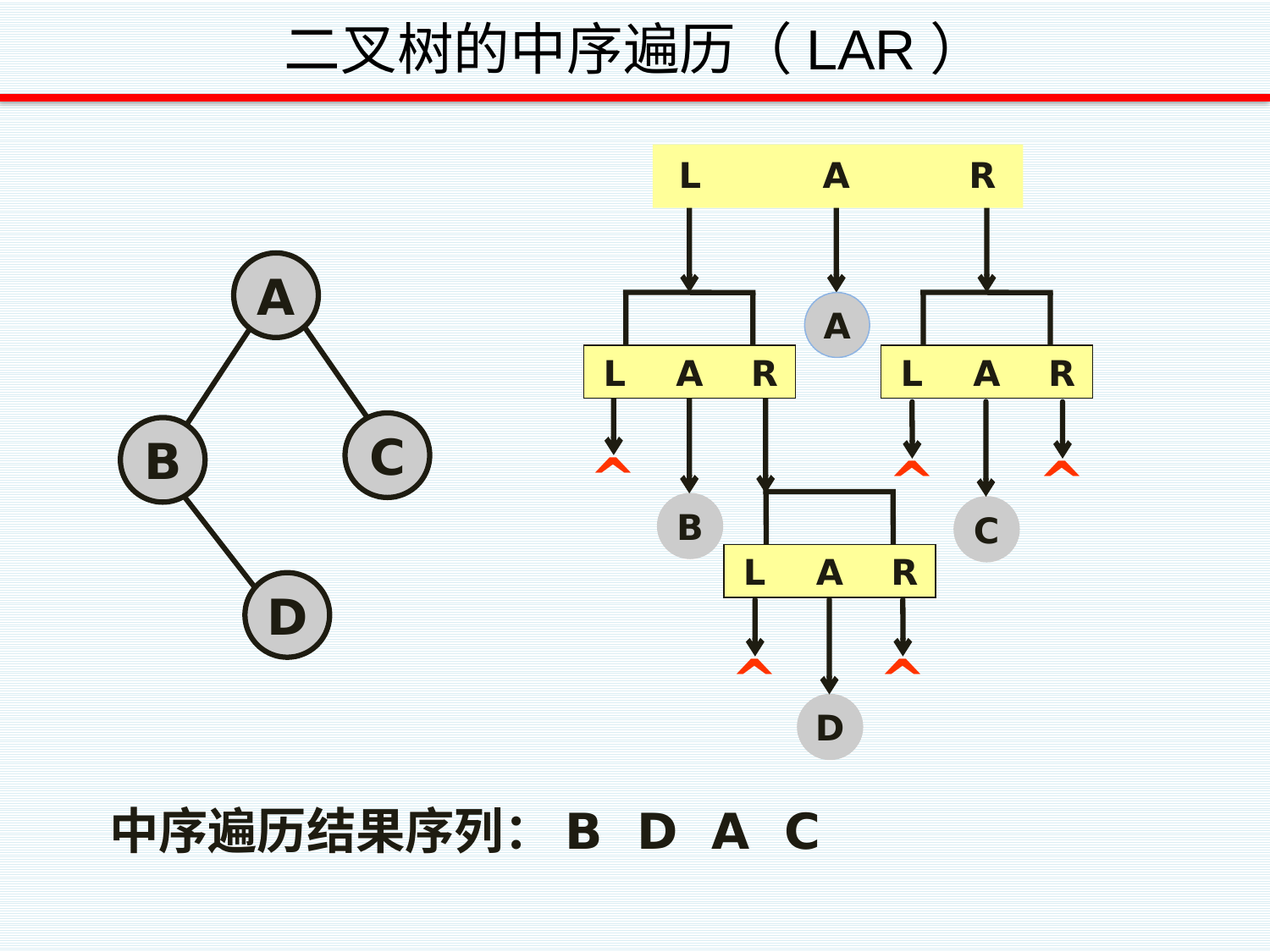

# 二叉树的中序遍历（LAR）

L
A
R

L
A
R

L
A
R

A
A

C
B

D

^

L
A
R

B

C

^

^

D

^

^
中序遍历结果序列：B  D  A  C